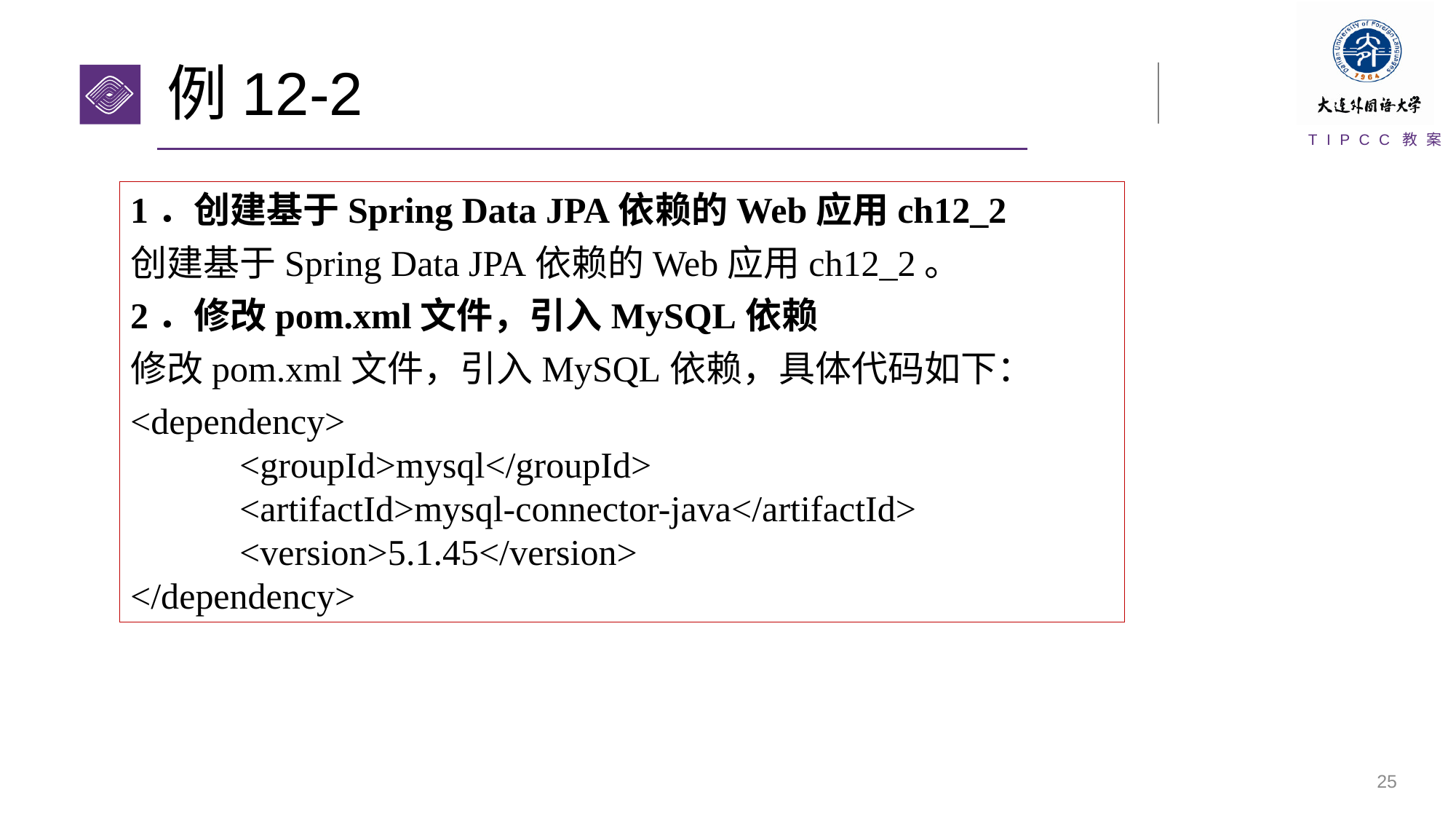

# 例12-2
1．创建基于Spring Data JPA依赖的Web应用ch12_2
创建基于Spring Data JPA依赖的Web应用ch12_2。
2．修改pom.xml文件，引入MySQL依赖
修改pom.xml文件，引入MySQL依赖，具体代码如下：
<dependency>
	<groupId>mysql</groupId>
	<artifactId>mysql-connector-java</artifactId>
	<version>5.1.45</version>
</dependency>
25